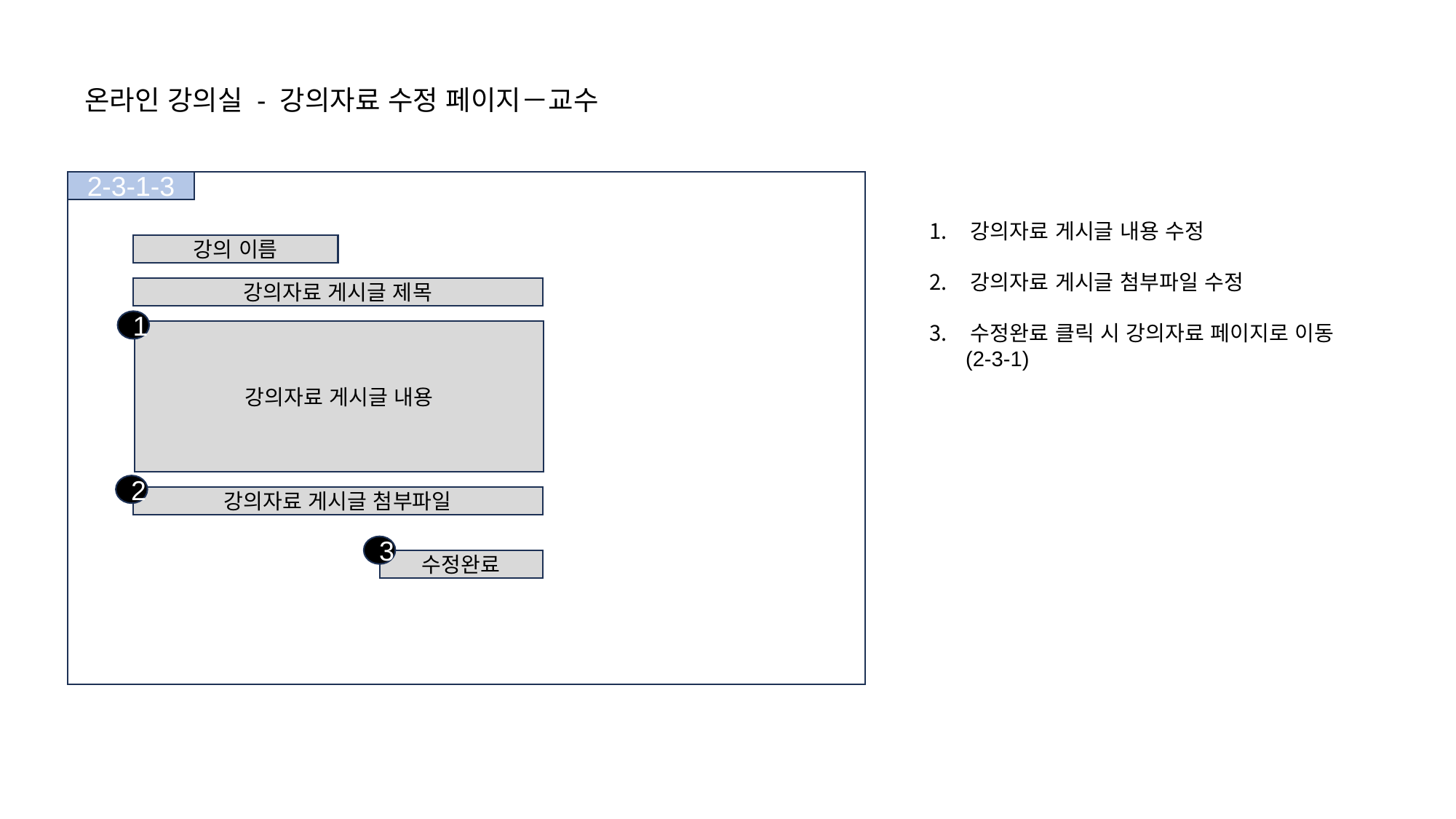

온라인 강의실 - 강의자료 수정 페이지－교수

2-3-1-3

강의자료 게시글 내용 수정

강의자료 게시글 첨부파일 수정

수정완료 클릭 시 강의자료 페이지로 이동
      (2-3-1)
강의 이름
강의자료 게시글 제목
1
강의자료 게시글 내용
2
강의자료 게시글 첨부파일
3
수정완료